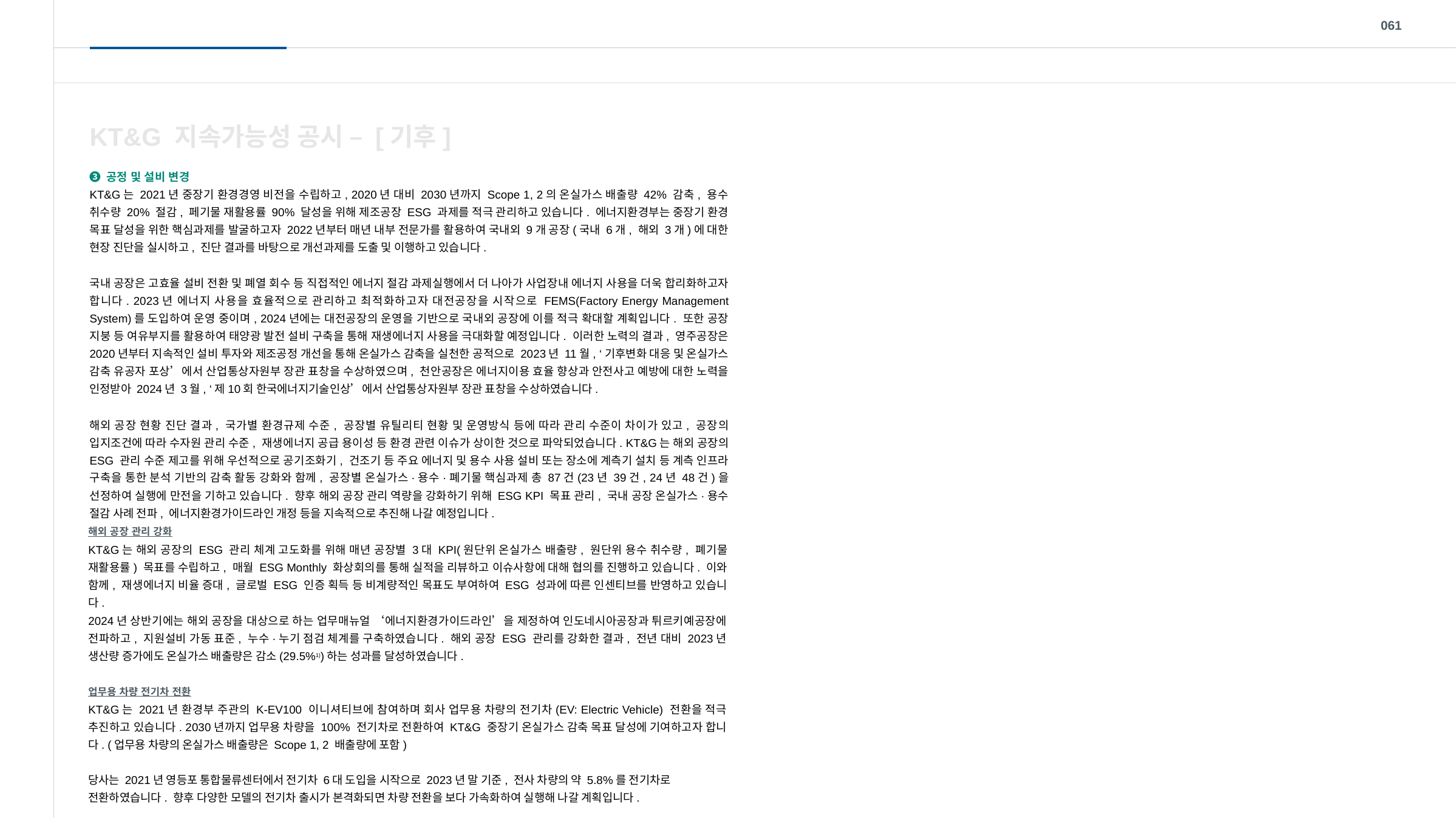

061
KT&G 지속가능성 공시 – [기후]
❸ 공정 및 설비 변경
KT&G는 2021년 중장기 환경경영 비전을 수립하고, 2020년 대비 2030년까지 Scope 1, 2의 온실가스 배출량 42% 감축, 용수 취수량 20% 절감, 페기물 재활용률 90% 달성을 위해 제조공장 ESG 과제를 적극 관리하고 있습니다. 에너지환경부는 중장기 환경 목표 달성을 위한 핵심과제를 발굴하고자 2022년부터 매년 내부 전문가를 활용하여 국내외 9개 공장(국내 6개, 해외 3개)에 대한 현장 진단을 실시하고, 진단 결과를 바탕으로 개선과제를 도출 및 이행하고 있습니다.
국내 공장은 고효율 설비 전환 및 폐열 회수 등 직접적인 에너지 절감 과제실행에서 더 나아가 사업장내 에너지 사용을 더욱 합리화하고자 합니다. 2023년 에너지 사용을 효율적으로 관리하고 최적화하고자 대전공장을 시작으로 FEMS(Factory Energy Management System)를 도입하여 운영 중이며, 2024년에는 대전공장의 운영을 기반으로 국내외 공장에 이를 적극 확대할 계획입니다. 또한 공장 지붕 등 여유부지를 활용하여 태양광 발전 설비 구축을 통해 재생에너지 사용을 극대화할 예정입니다. 이러한 노력의 결과, 영주공장은 2020년부터 지속적인 설비 투자와 제조공정 개선을 통해 온실가스 감축을 실천한 공적으로 2023년 11월, ‘기후변화 대응 및 온실가스 감축 유공자 포상’에서 산업통상자원부 장관 표창을 수상하였으며, 천안공장은 에너지이용 효율 향상과 안전사고 예방에 대한 노력을 인정받아 2024년 3월, ‘제10회 한국에너지기술인상’에서 산업통상자원부 장관 표창을 수상하였습니다.
해외 공장 현황 진단 결과, 국가별 환경규제 수준, 공장별 유틸리티 현황 및 운영방식 등에 따라 관리 수준이 차이가 있고, 공장의 입지조건에 따라 수자원 관리 수준, 재생에너지 공급 용이성 등 환경 관련 이슈가 상이한 것으로 파악되었습니다. KT&G는 해외 공장의 ESG 관리 수준 제고를 위해 우선적으로 공기조화기, 건조기 등 주요 에너지 및 용수 사용 설비 또는 장소에 계측기 설치 등 계측 인프라 구축을 통한 분석 기반의 감축 활동 강화와 함께, 공장별 온실가스·용수·폐기물 핵심과제 총 87건(23년 39건, 24년 48건)을 선정하여 실행에 만전을 기하고 있습니다. 향후 해외 공장 관리 역량을 강화하기 위해 ESG KPI 목표 관리, 국내 공장 온실가스·용수 절감 사례 전파, 에너지환경가이드라인 개정 등을 지속적으로 추진해 나갈 예정입니다.
해외 공장 관리 강화
KT&G는 해외 공장의 ESG 관리 체계 고도화를 위해 매년 공장별 3대 KPI(원단위 온실가스 배출량, 원단위 용수 취수량, 폐기물 재활용률) 목표를 수립하고, 매월 ESG Monthly 화상회의를 통해 실적을 리뷰하고 이슈사항에 대해 협의를 진행하고 있습니다. 이와 함께, 재생에너지 비율 증대, 글로벌 ESG 인증 획득 등 비계량적인 목표도 부여하여 ESG 성과에 따른 인센티브를 반영하고 있습니다.
2024년 상반기에는 해외 공장을 대상으로 하는 업무매뉴얼 ‘에너지환경가이드라인’을 제정하여 인도네시아공장과 튀르키예공장에 전파하고, 지원설비 가동 표준, 누수·누기 점검 체계를 구축하였습니다. 해외 공장 ESG 관리를 강화한 결과, 전년 대비 2023년 생산량 증가에도 온실가스 배출량은 감소(29.5%1))하는 성과를 달성하였습니다.
업무용 차량 전기차 전환
KT&G는 2021년 환경부 주관의 K-EV100 이니셔티브에 참여하며 회사 업무용 차량의 전기차(EV: Electric Vehicle) 전환을 적극 추진하고 있습니다. 2030년까지 업무용 차량을 100% 전기차로 전환하여 KT&G 중장기 온실가스 감축 목표 달성에 기여하고자 합니다. (업무용 차량의 온실가스 배출량은 Scope 1, 2 배출량에 포함)
당사는 2021년 영등포 통합물류센터에서 전기차 6대 도입을 시작으로 2023년 말 기준, 전사 차량의 약 5.8%를 전기차로 전환하였습니다. 향후 다양한 모델의 전기차 출시가 본격화되면 차량 전환을 보다 가속화하여 실행해 나갈 계획입니다.